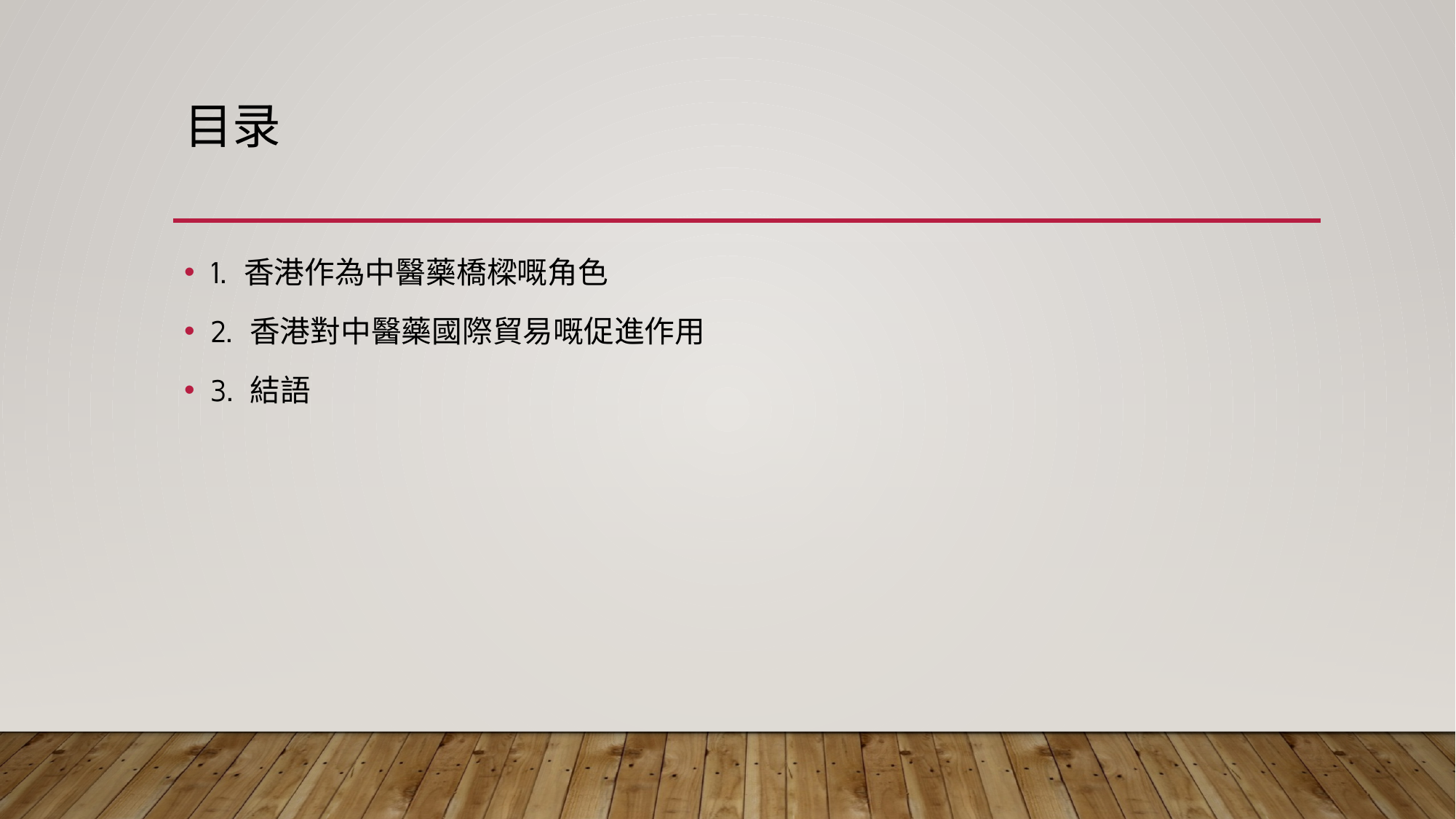

# 目录
1. 香港作為中醫藥橋樑嘅角色
2. 香港對中醫藥國際貿易嘅促進作用
3. 結語